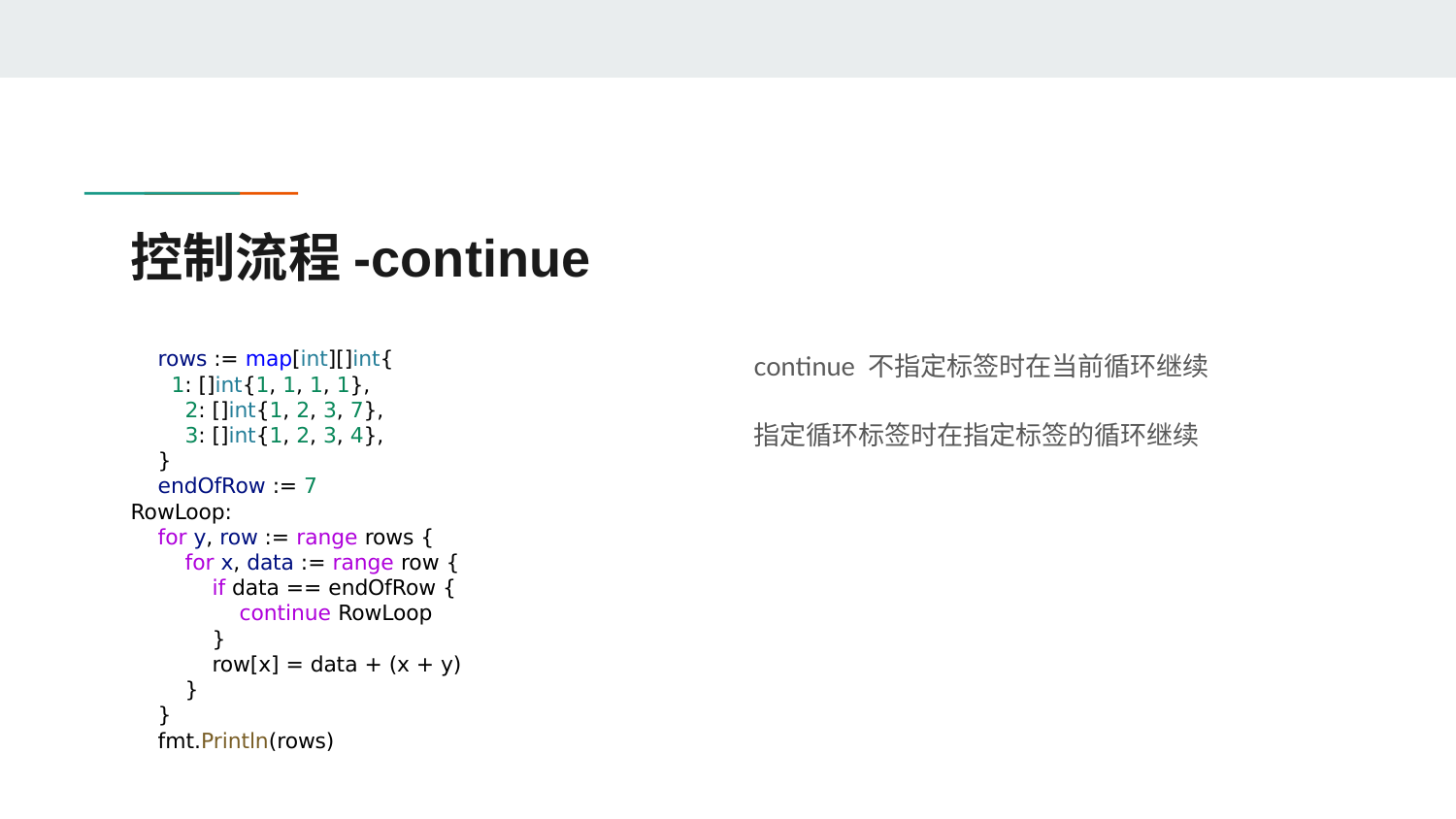

# 控制流程-continue

    rows := map[int][]int{
      1: []int{1, 1, 1, 1},
        2: []int{1, 2, 3, 7},
        3: []int{1, 2, 3, 4},
    }
    endOfRow := 7
RowLoop:
    for y, row := range rows {
        for x, data := range row {
            if data == endOfRow {
                continue RowLoop
            }
            row[x] = data + (x + y)
        }
    }
    fmt.Println(rows)

continue 不指定标签时在当前循环继续
指定循环标签时在指定标签的循环继续